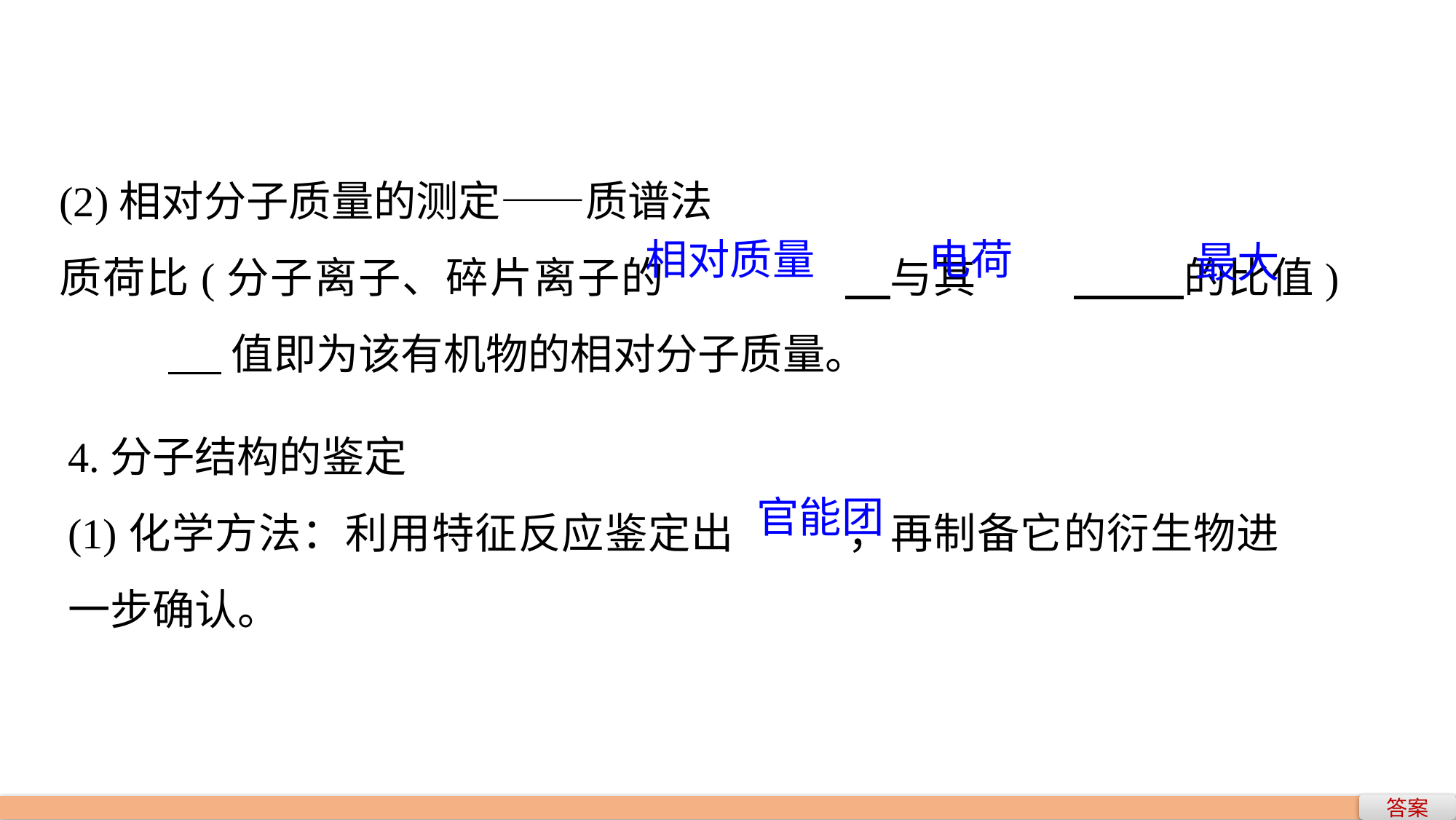

(2)相对分子质量的测定——质谱法
质荷比(分子离子、碎片离子的		    与其	          的比值)	     值即为该有机物的相对分子质量。
相对质量
电荷
最大
4.分子结构的鉴定
(1)化学方法：利用特征反应鉴定出		，再制备它的衍生物进一步确认。
官能团
答案